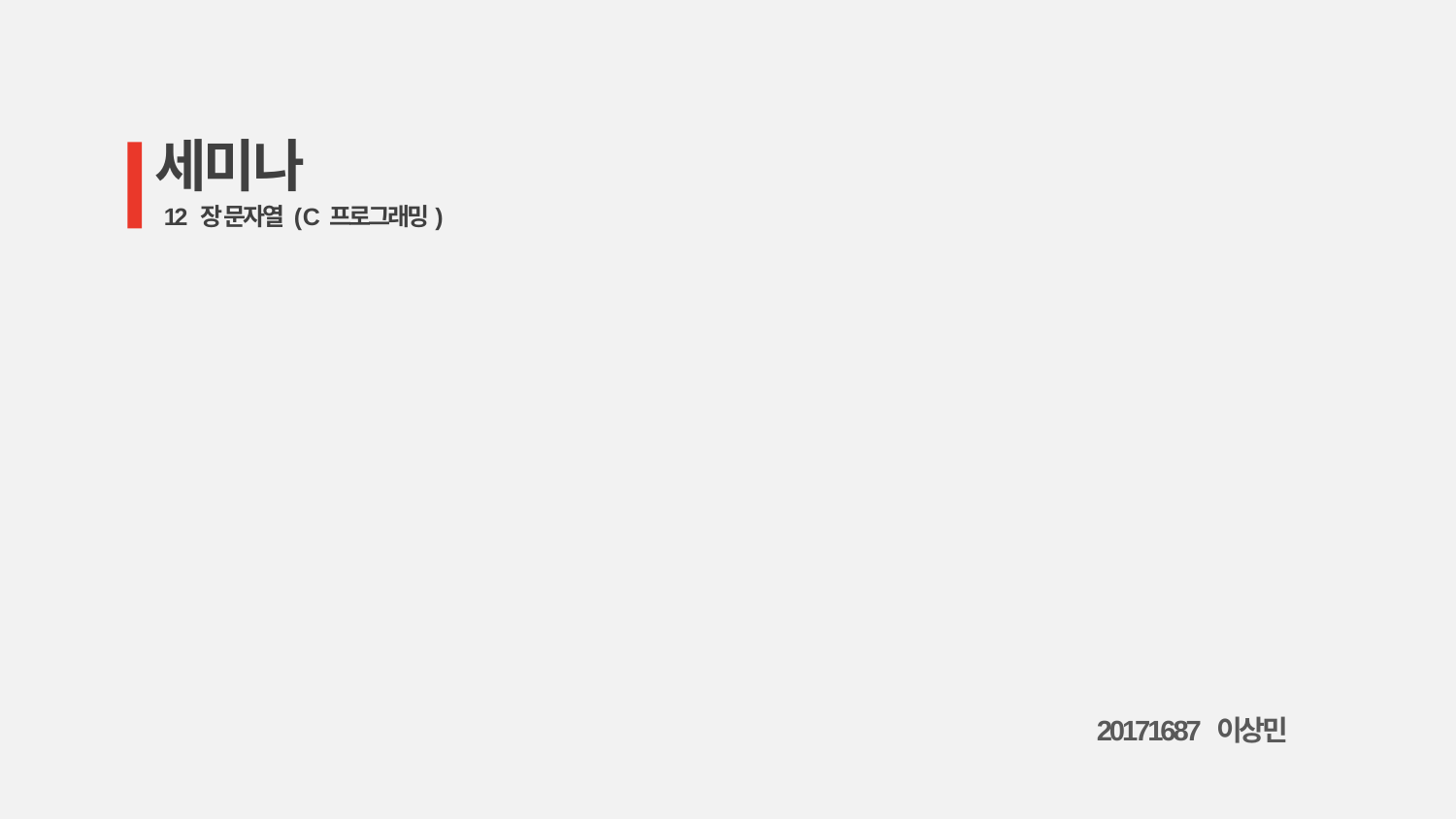

세미나

12 장 문자열 ( C 프로그래밍)
20171687 이상민